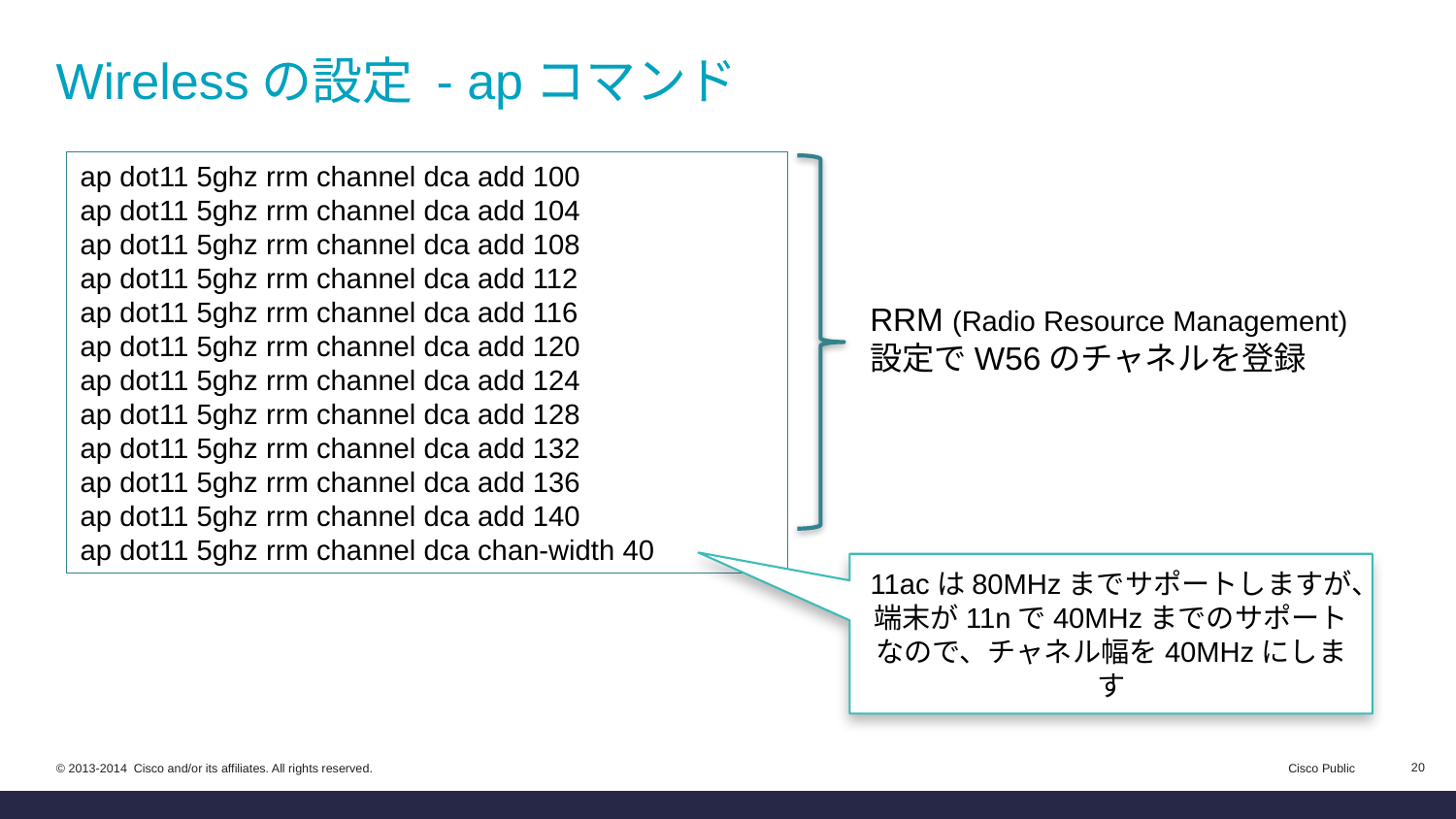

# Wirelessの設定 - apコマンド
ap dot11 5ghz rrm channel dca add 100
ap dot11 5ghz rrm channel dca add 104
ap dot11 5ghz rrm channel dca add 108
ap dot11 5ghz rrm channel dca add 112
ap dot11 5ghz rrm channel dca add 116
ap dot11 5ghz rrm channel dca add 120
ap dot11 5ghz rrm channel dca add 124
ap dot11 5ghz rrm channel dca add 128
ap dot11 5ghz rrm channel dca add 132
ap dot11 5ghz rrm channel dca add 136
ap dot11 5ghz rrm channel dca add 140
ap dot11 5ghz rrm channel dca chan-width 40

RRM (Radio Resource Management)
設定でW56のチャネルを登録
11acは80MHzまでサポートしますが、端末が11nで40MHzまでのサポートなので、チャネル幅を40MHzにします